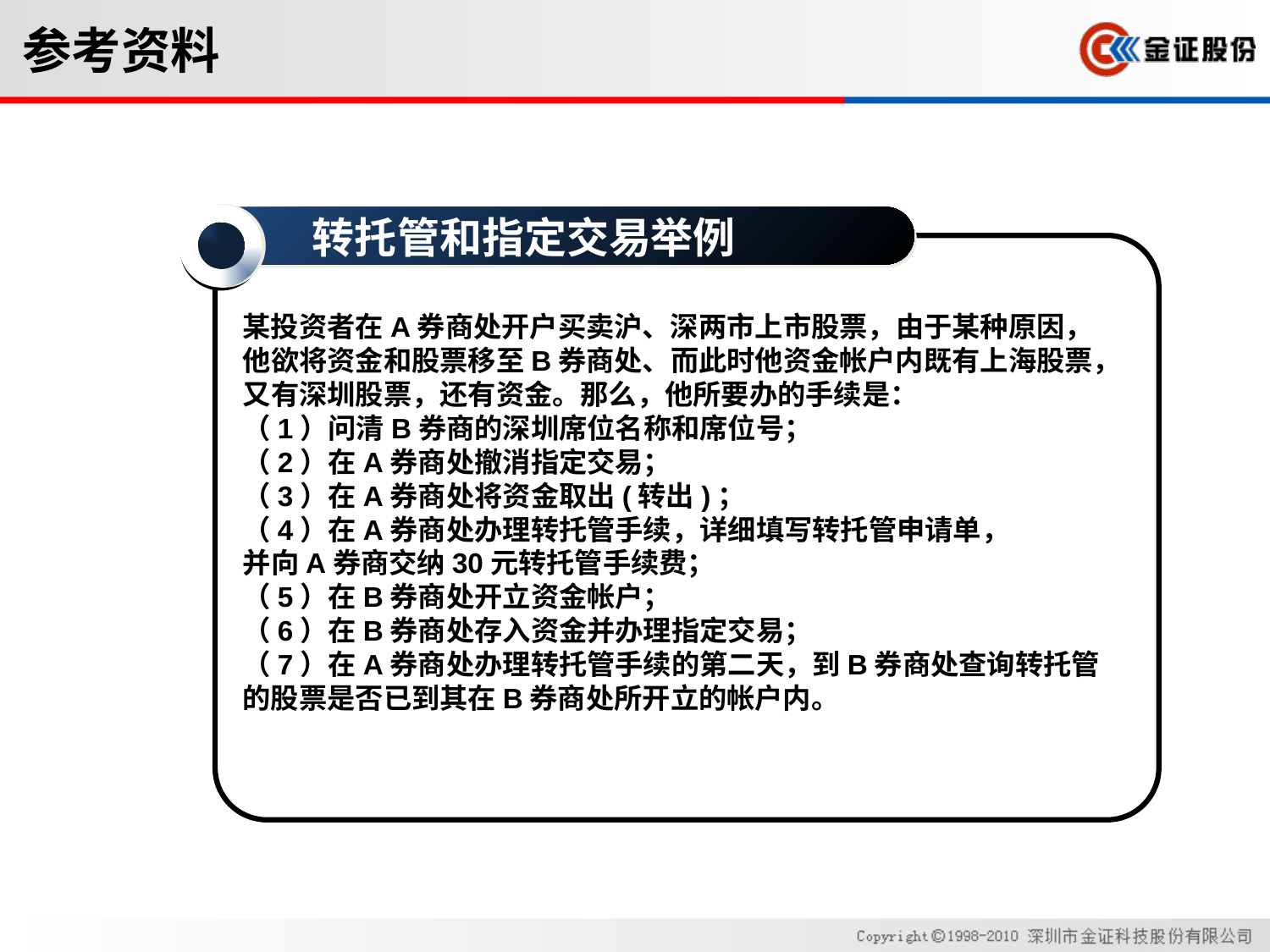

# 参考资料

转托管和指定交易举例
某投资者在A券商处开户买卖沪、深两市上市股票，由于某种原因，
他欲将资金和股票移至B券商处、而此时他资金帐户内既有上海股票，
又有深圳股票，还有资金。那么，他所要办的手续是：
（1）问清B券商的深圳席位名称和席位号； 
（2）在A券商处撤消指定交易； 
（3）在A券商处将资金取出(转出)； 
（4）在A券商处办理转托管手续，详细填写转托管申请单，
并向A券商交纳30元转托管手续费； 
（5）在B券商处开立资金帐户； 
（6）在B券商处存入资金并办理指定交易； 
（7）在A券商处办理转托管手续的第二天，到B券商处查询转托管
的股票是否已到其在B券商处所开立的帐户内。